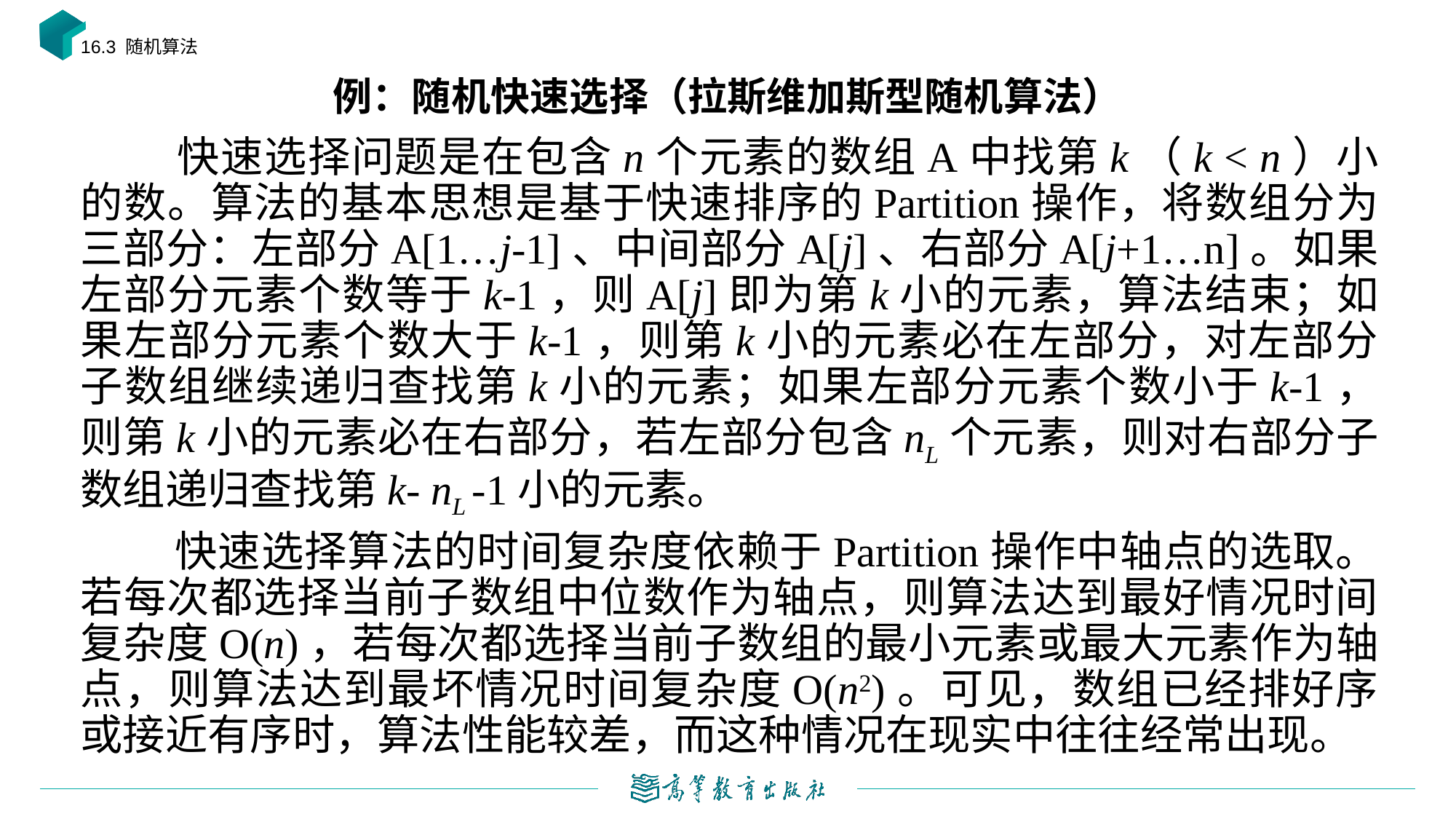

16.3 随机算法
# 例：随机快速选择（拉斯维加斯型随机算法）
     快速选择问题是在包含n个元素的数组A中找第k（k < n）小的数。算法的基本思想是基于快速排序的Partition操作，将数组分为三部分：左部分A[1…j-1]、中间部分A[j]、右部分A[j+1…n]。如果左部分元素个数等于k-1，则A[j]即为第k小的元素，算法结束；如果左部分元素个数大于k-1，则第k小的元素必在左部分，对左部分子数组继续递归查找第k小的元素；如果左部分元素个数小于k-1，则第k小的元素必在右部分，若左部分包含nL个元素，则对右部分子数组递归查找第k- nL -1小的元素。
     快速选择算法的时间复杂度依赖于Partition操作中轴点的选取。若每次都选择当前子数组中位数作为轴点，则算法达到最好情况时间复杂度O(n)，若每次都选择当前子数组的最小元素或最大元素作为轴点，则算法达到最坏情况时间复杂度O(n2)。可见，数组已经排好序或接近有序时，算法性能较差，而这种情况在现实中往往经常出现。